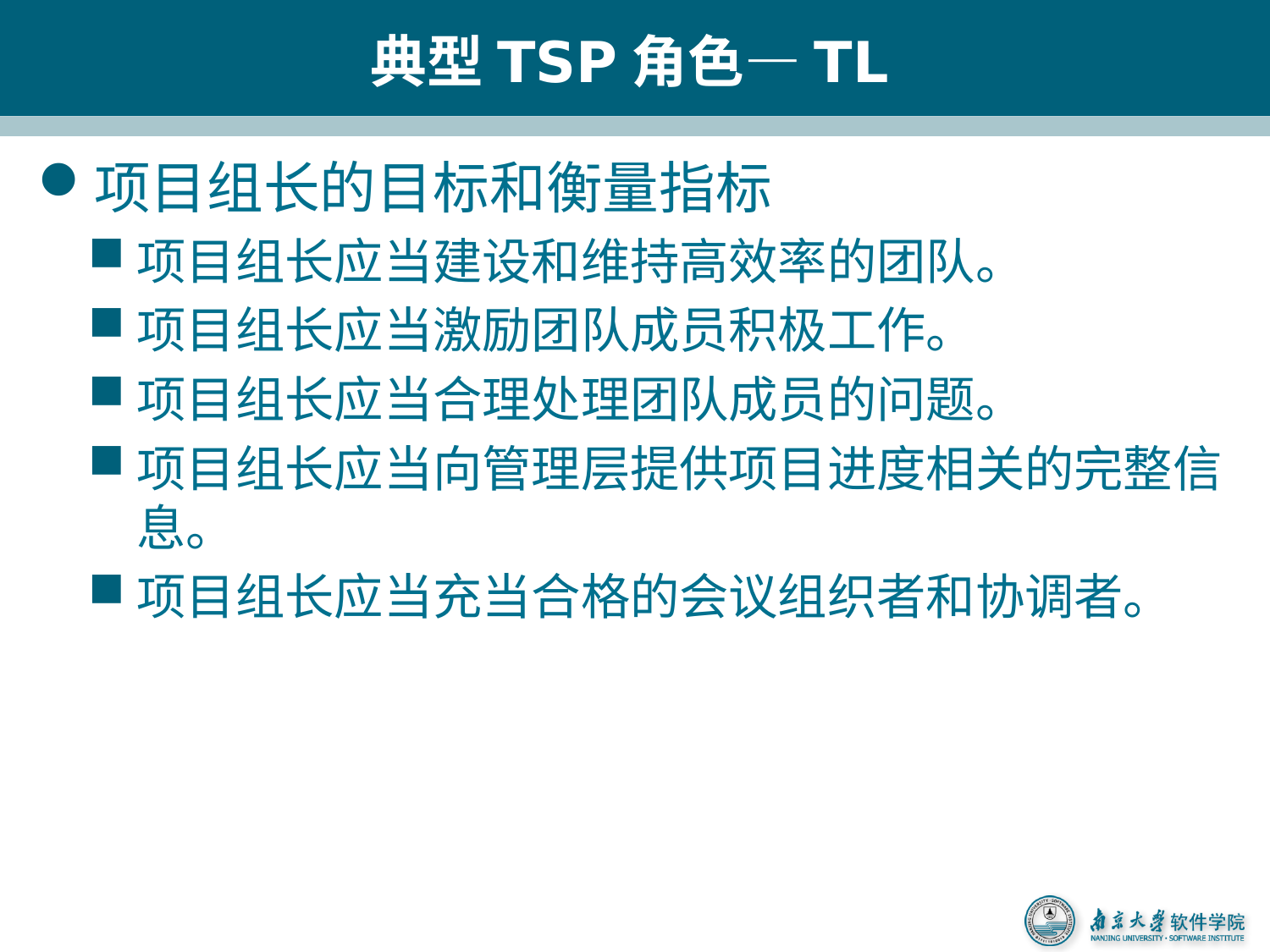

# 典型TSP角色—TL
项目组长的目标和衡量指标
项目组长应当建设和维持高效率的团队。
项目组长应当激励团队成员积极工作。
项目组长应当合理处理团队成员的问题。
项目组长应当向管理层提供项目进度相关的完整信息。
项目组长应当充当合格的会议组织者和协调者。